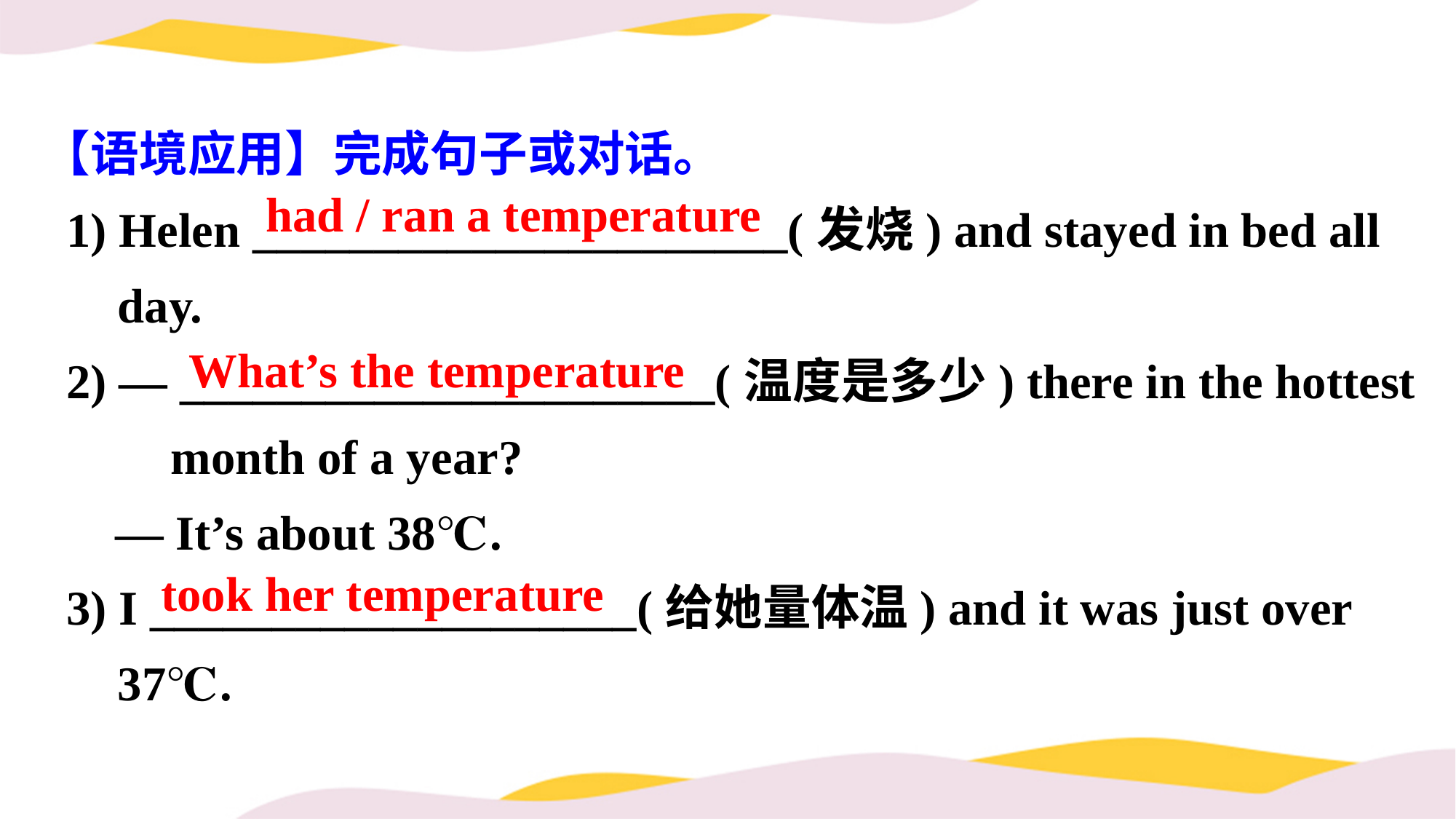

【语境应用】完成句子或对话。
  1) Helen ______________________(发烧) and stayed in bed all day.
  2) — ______________________(温度是多少) there in the hottest month of a year?
      — It’s about 38℃.
  3) I ____________________(给她量体温) and it was just over 37℃.
had / ran a temperature
What’s the temperature
took her temperature